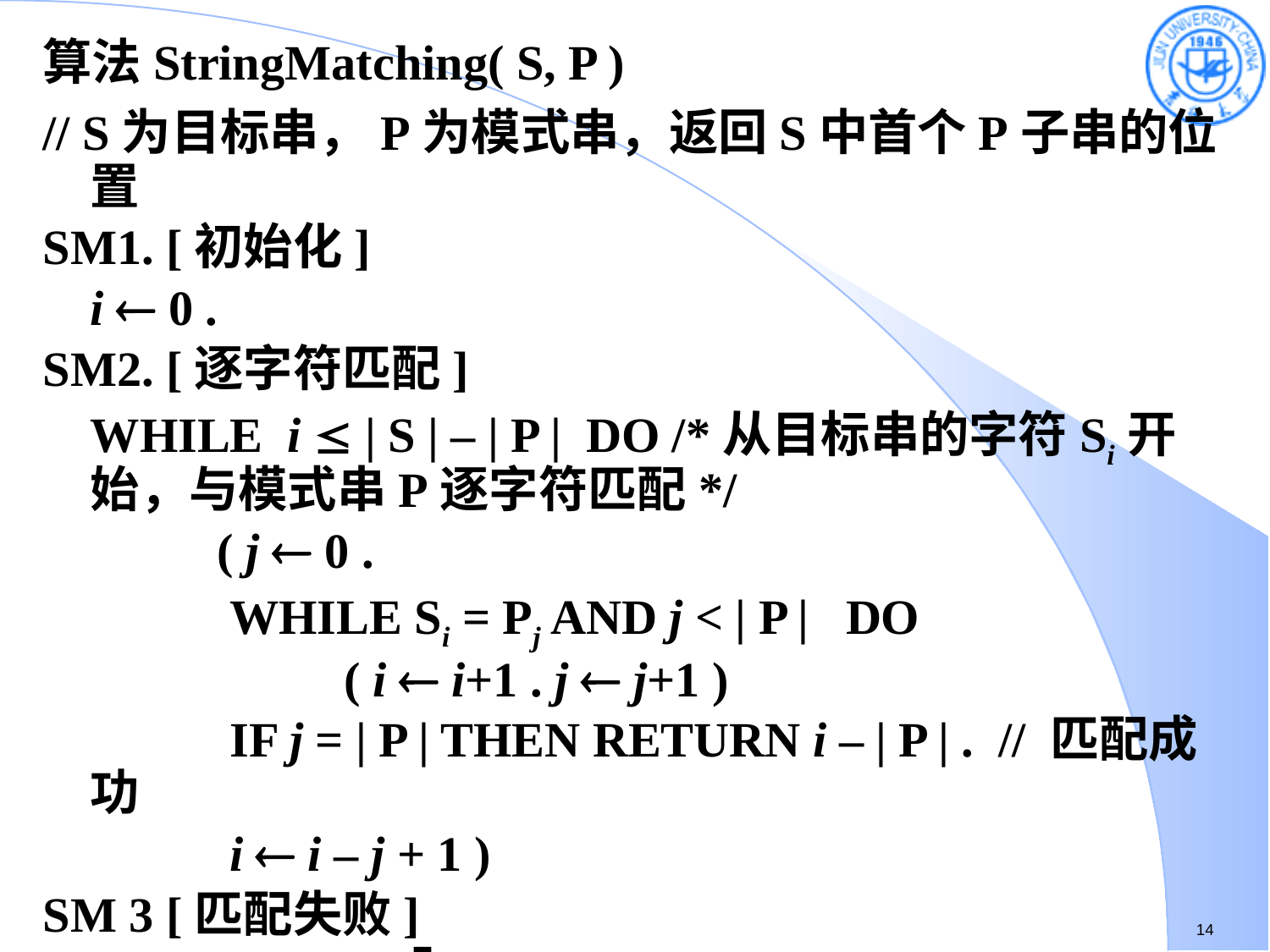

算法StringMatching( S, P )
// S为目标串，P为模式串，返回S中首个P子串的位置
SM1. [初始化]
	i ← 0 .
SM2. [逐字符匹配]
	WHILE  i ≤ | S | – | P |  DO /*从目标串的字符Si开始，与模式串P逐字符匹配*/
		( j ← 0 .
		 WHILE Si = Pj AND j < | P |   DO
			( i ← i+1 . j ← j+1 )
		 IF j = | P | THEN RETURN i – | P | .  // 匹配成功
		 i ← i – j + 1 )
SM 3 [匹配失败]
	RETURN – 1. ▐